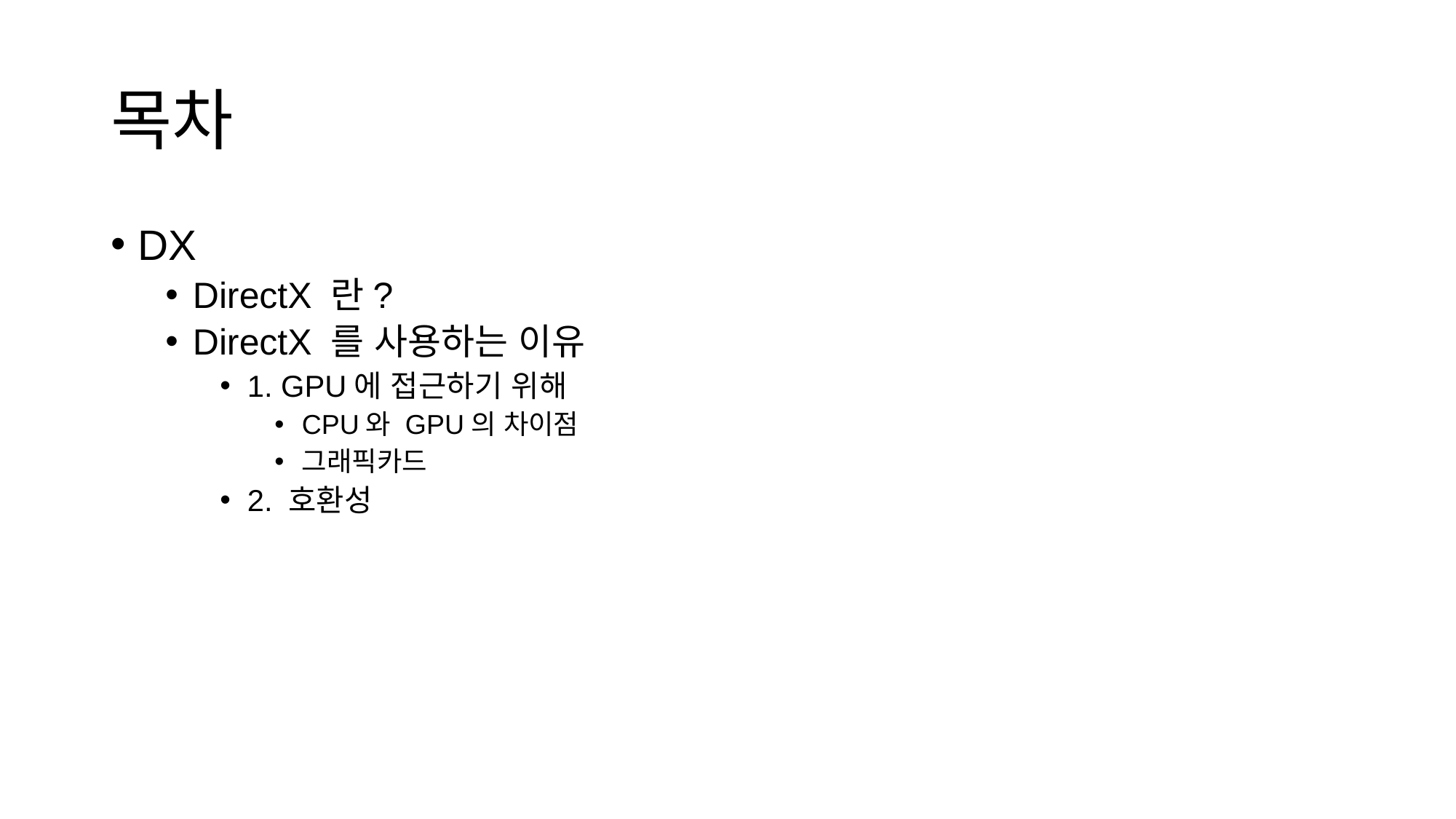

# 목차
DX
DirectX 란?
DirectX 를 사용하는 이유
1. GPU에 접근하기 위해
CPU와 GPU의 차이점
그래픽카드
2. 호환성